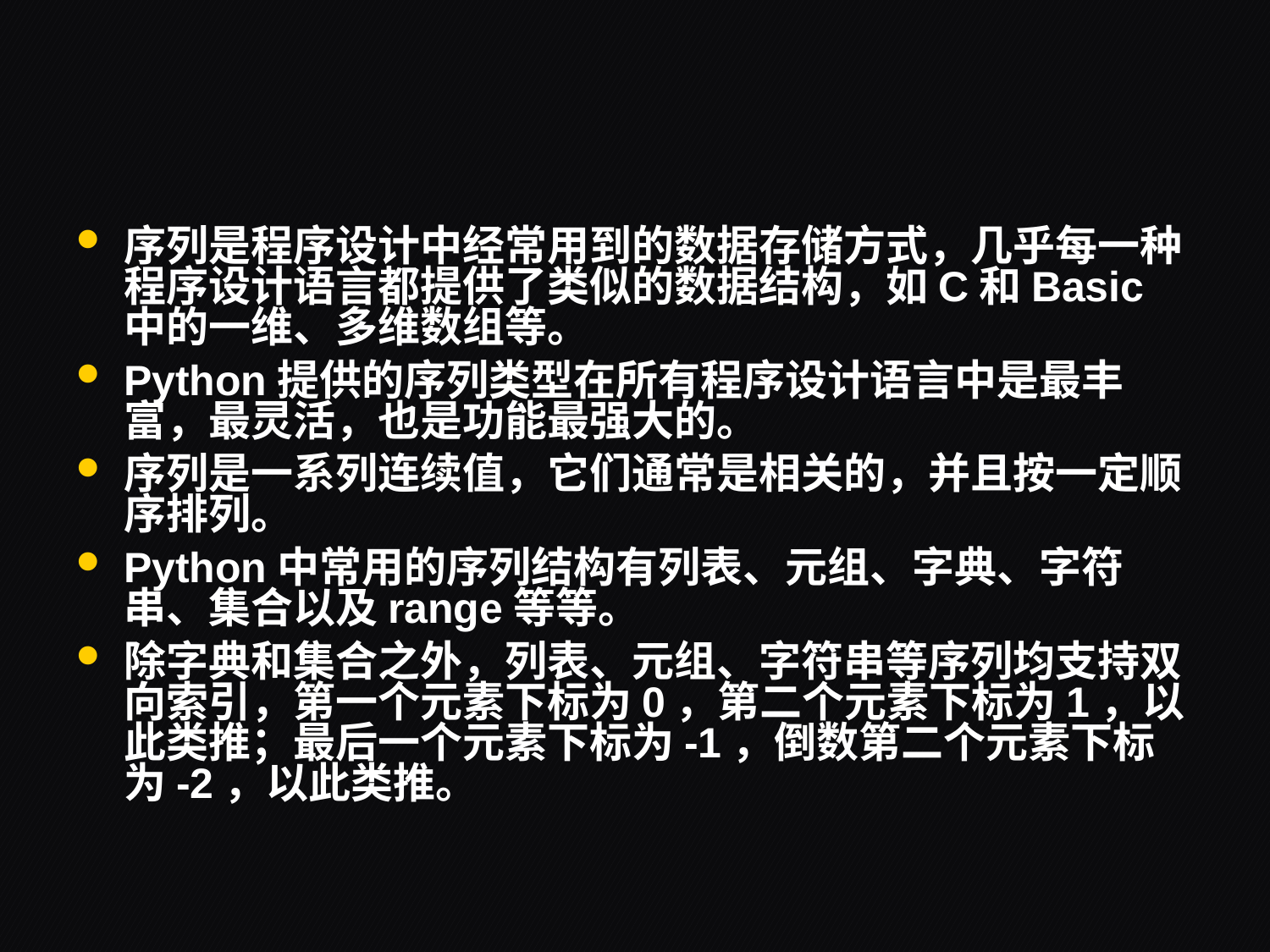

#
序列是程序设计中经常用到的数据存储方式，几乎每一种程序设计语言都提供了类似的数据结构，如C和Basic中的一维、多维数组等。
Python提供的序列类型在所有程序设计语言中是最丰富，最灵活，也是功能最强大的。
序列是一系列连续值，它们通常是相关的，并且按一定顺序排列。
Python中常用的序列结构有列表、元组、字典、字符串、集合以及range等等。
除字典和集合之外，列表、元组、字符串等序列均支持双向索引，第一个元素下标为0，第二个元素下标为1，以此类推；最后一个元素下标为-1，倒数第二个元素下标为-2，以此类推。